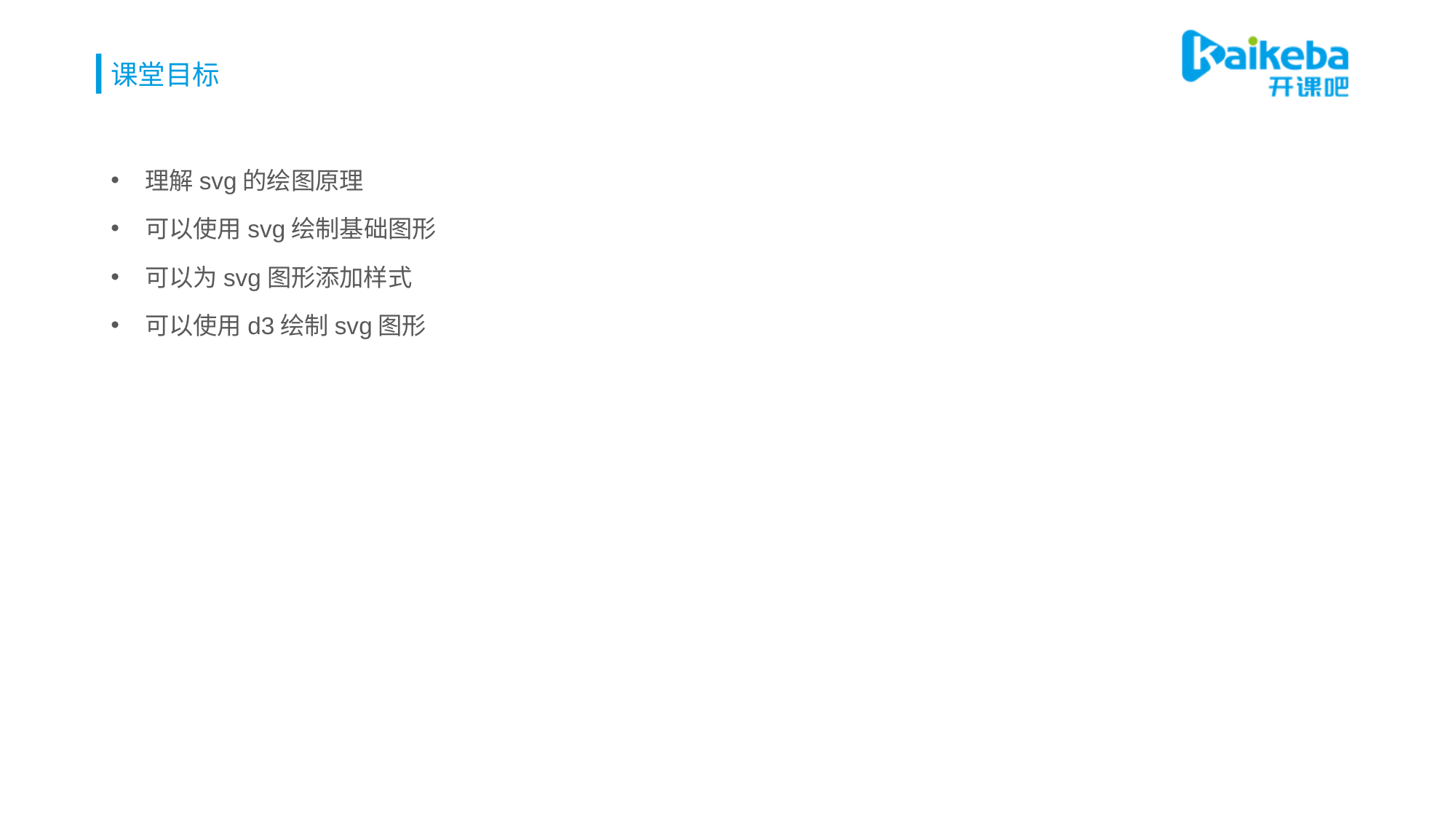

# 课堂目标
理解svg的绘图原理
可以使用svg绘制基础图形
可以为svg图形添加样式
可以使用d3绘制svg图形